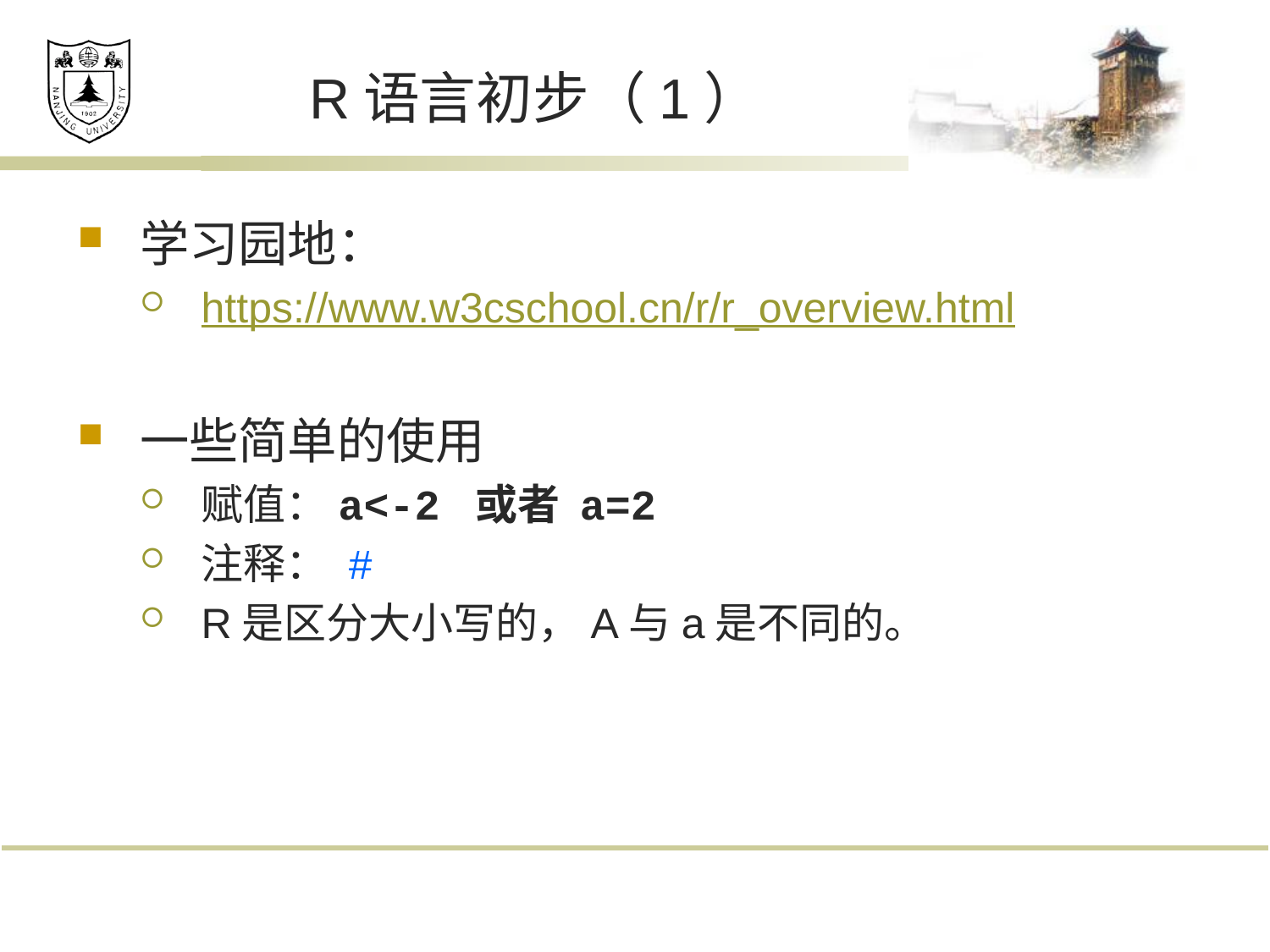

# R语言初步（1）
学习园地：
https://www.w3cschool.cn/r/r_overview.html

一些简单的使用
赋值：a<-2 或者 a=2
注释： #
R是区分大小写的，A与a是不同的。